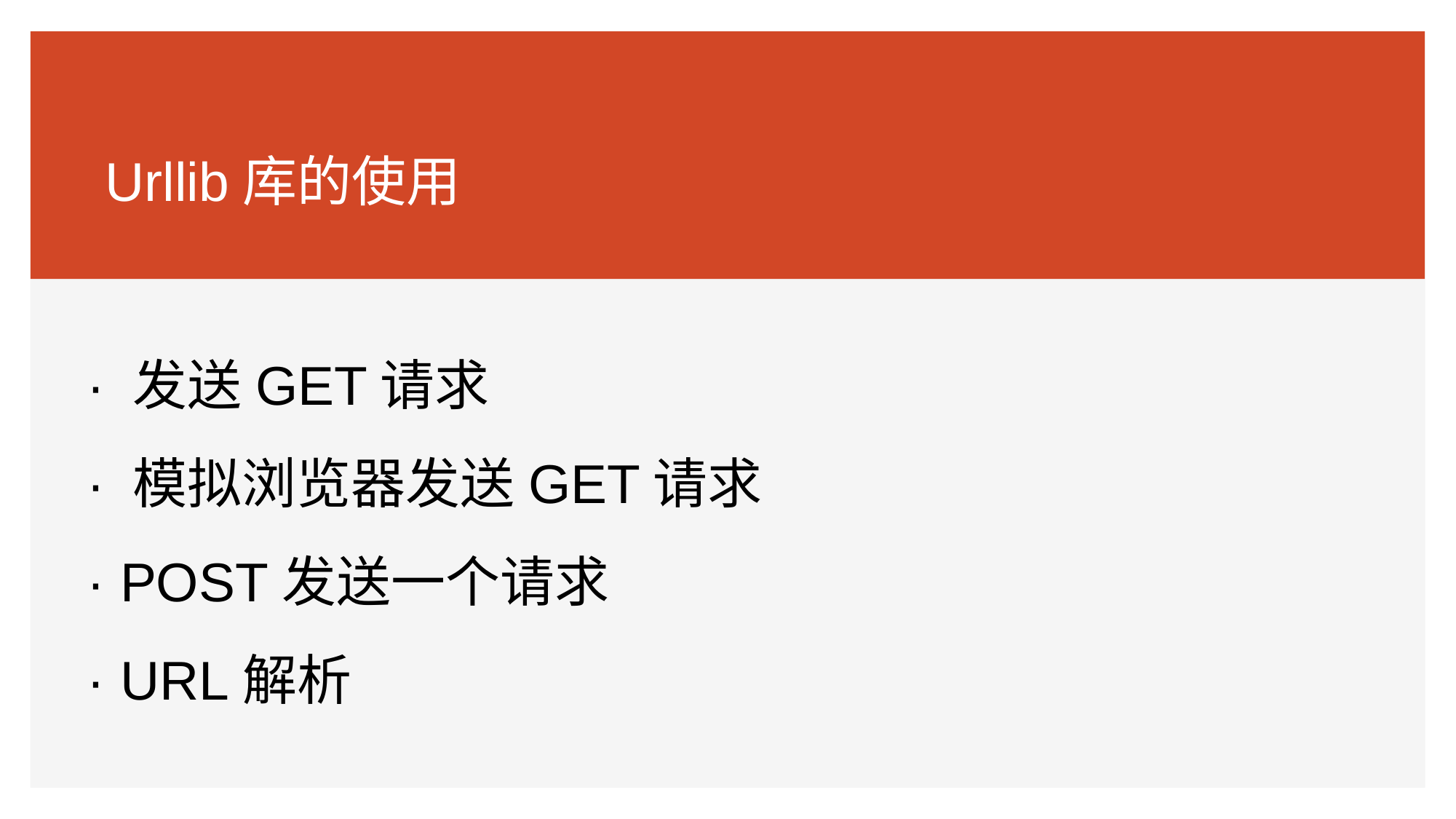

Urllib库的使用
# · 发送GET请求 · 模拟浏览器发送GET请求 · POST发送一个请求 · URL解析